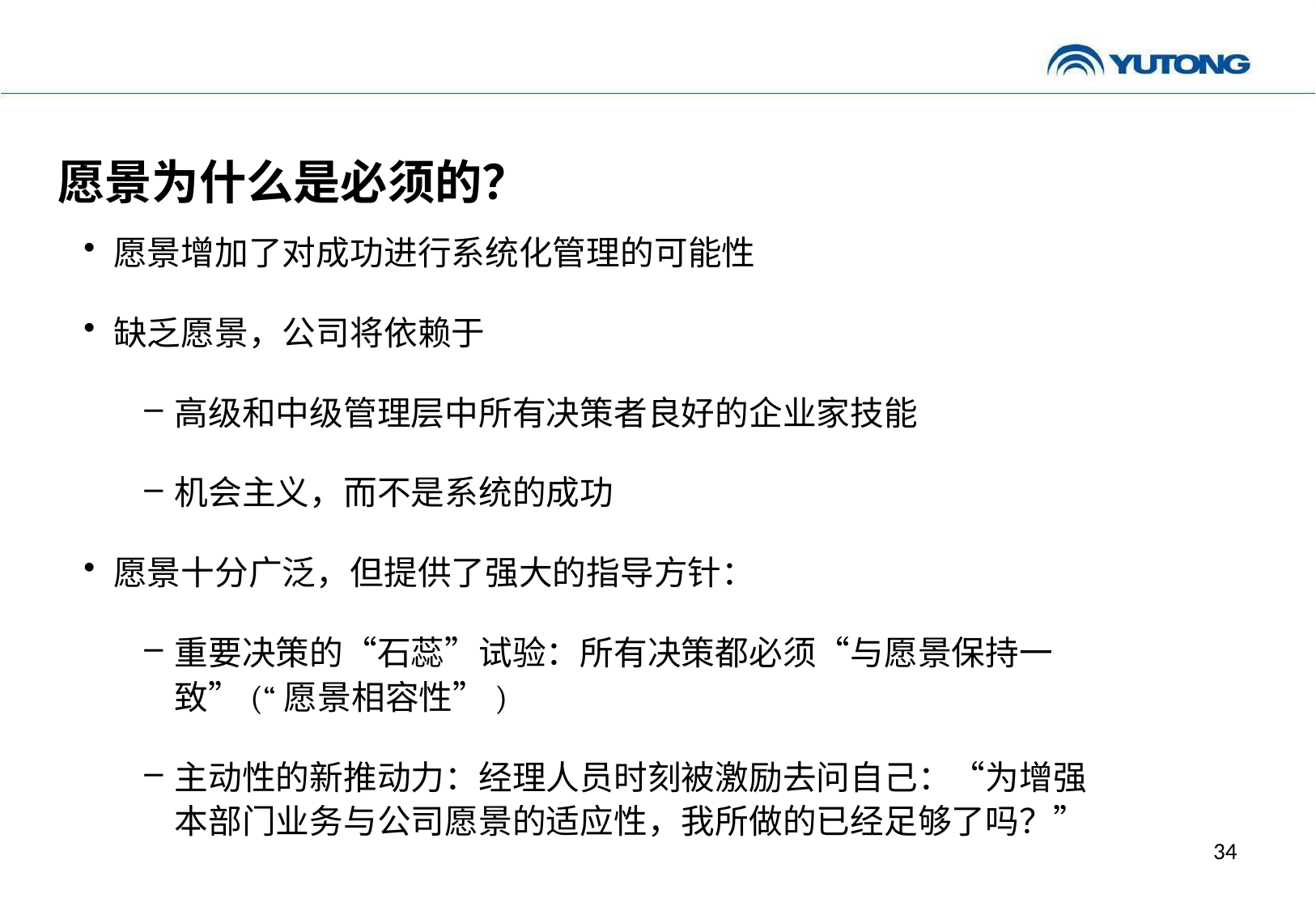

# 愿景为什么是必须的？
愿景增加了对成功进行系统化管理的可能性
缺乏愿景，公司将依赖于
高级和中级管理层中所有决策者良好的企业家技能
机会主义，而不是系统的成功
愿景十分广泛，但提供了强大的指导方针：
重要决策的“石蕊”试验：所有决策都必须“与愿景保持一致”(“愿景相容性”)
主动性的新推动力：经理人员时刻被激励去问自己：“为增强本部门业务与公司愿景的适应性，我所做的已经足够了吗？”
34